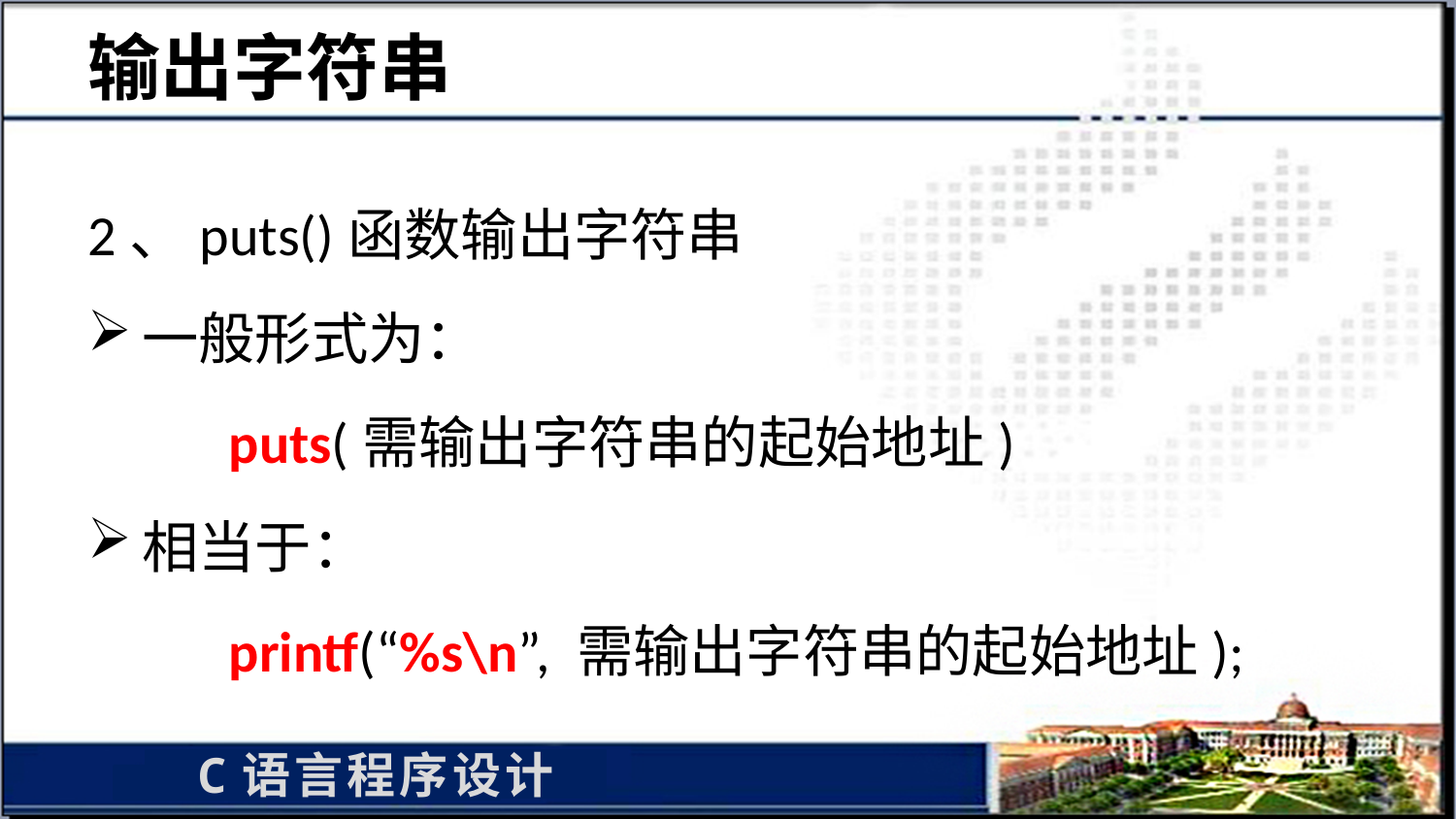

# 输出字符串
2、puts()函数输出字符串
一般形式为：
           puts(需输出字符串的起始地址)
相当于：
           printf(“%s\n”, 需输出字符串的起始地址);